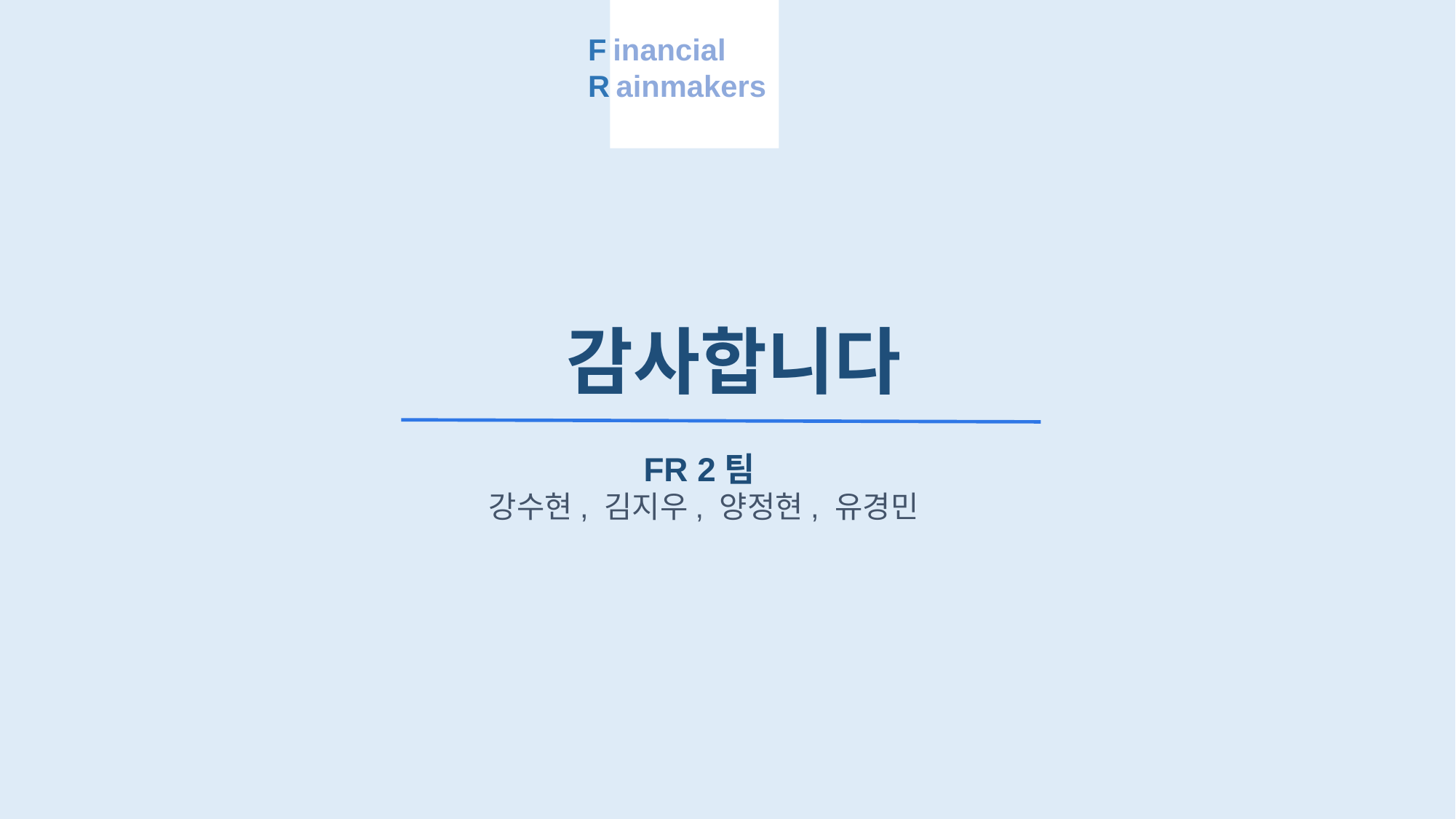

F  inancial
R ainmakers
감사합니다
FR 2팀
강수현, 김지우, 양정현, 유경민